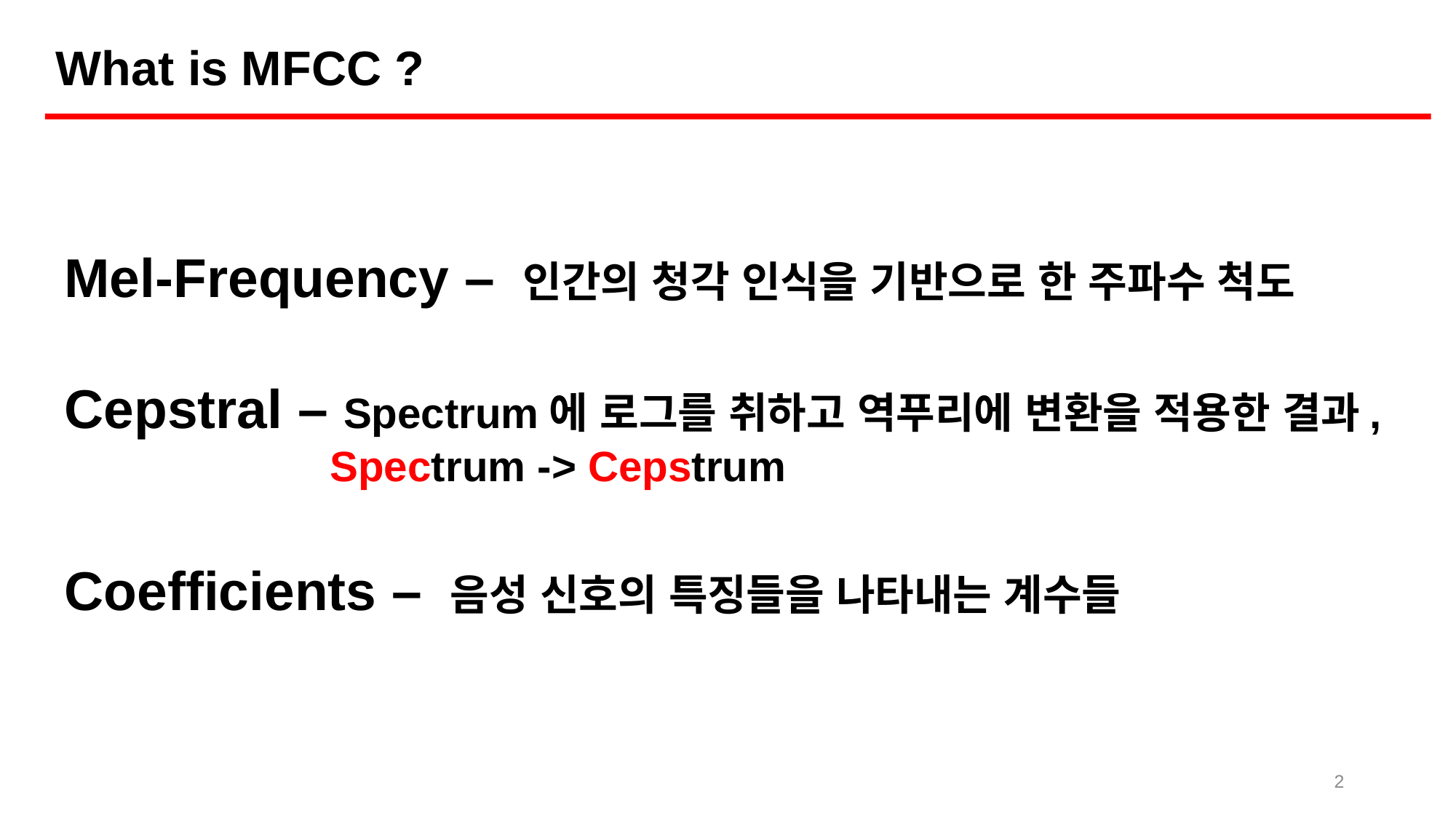

What is MFCC ?

Mel-Frequency – 인간의 청각 인식을 기반으로 한 주파수 척도

Cepstral – Spectrum에 로그를 취하고 역푸리에 변환을 적용한 결과,
		    Spectrum -> Cepstrum

Coefficients – 음성 신호의 특징들을 나타내는 계수들
2